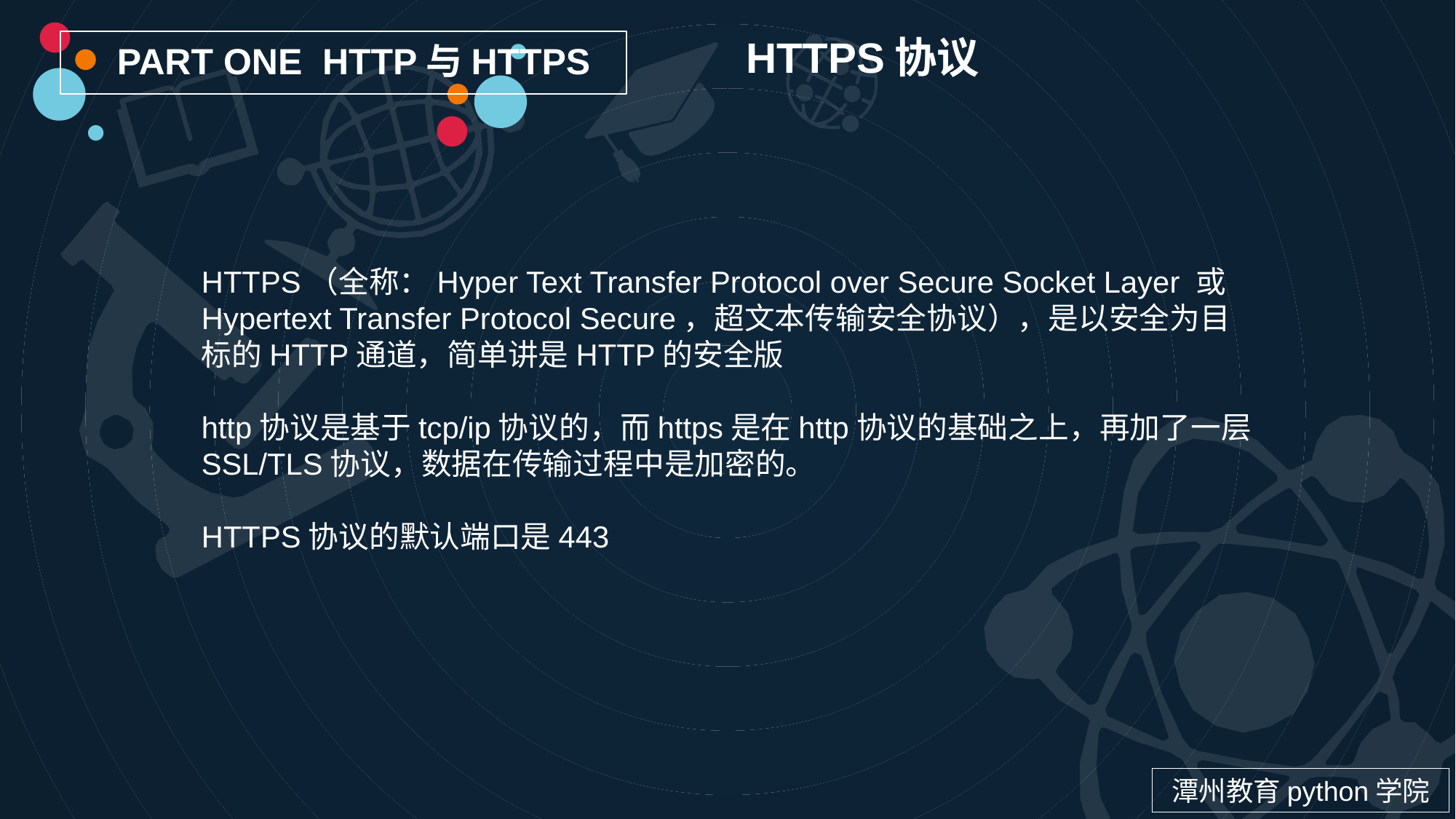

PART ONE  HTTP与HTTPS
HTTPS协议
HTTPS（全称：Hyper Text Transfer Protocol over Secure Socket Layer 或 Hypertext Transfer Protocol Secure，超文本传输安全协议），是以安全为目标的HTTP通道，简单讲是HTTP的安全版

http协议是基于tcp/ip协议的，而https是在http协议的基础之上，再加了一层SSL/TLS协议，数据在传输过程中是加密的。

HTTPS协议的默认端口是443
潭州教育python学院